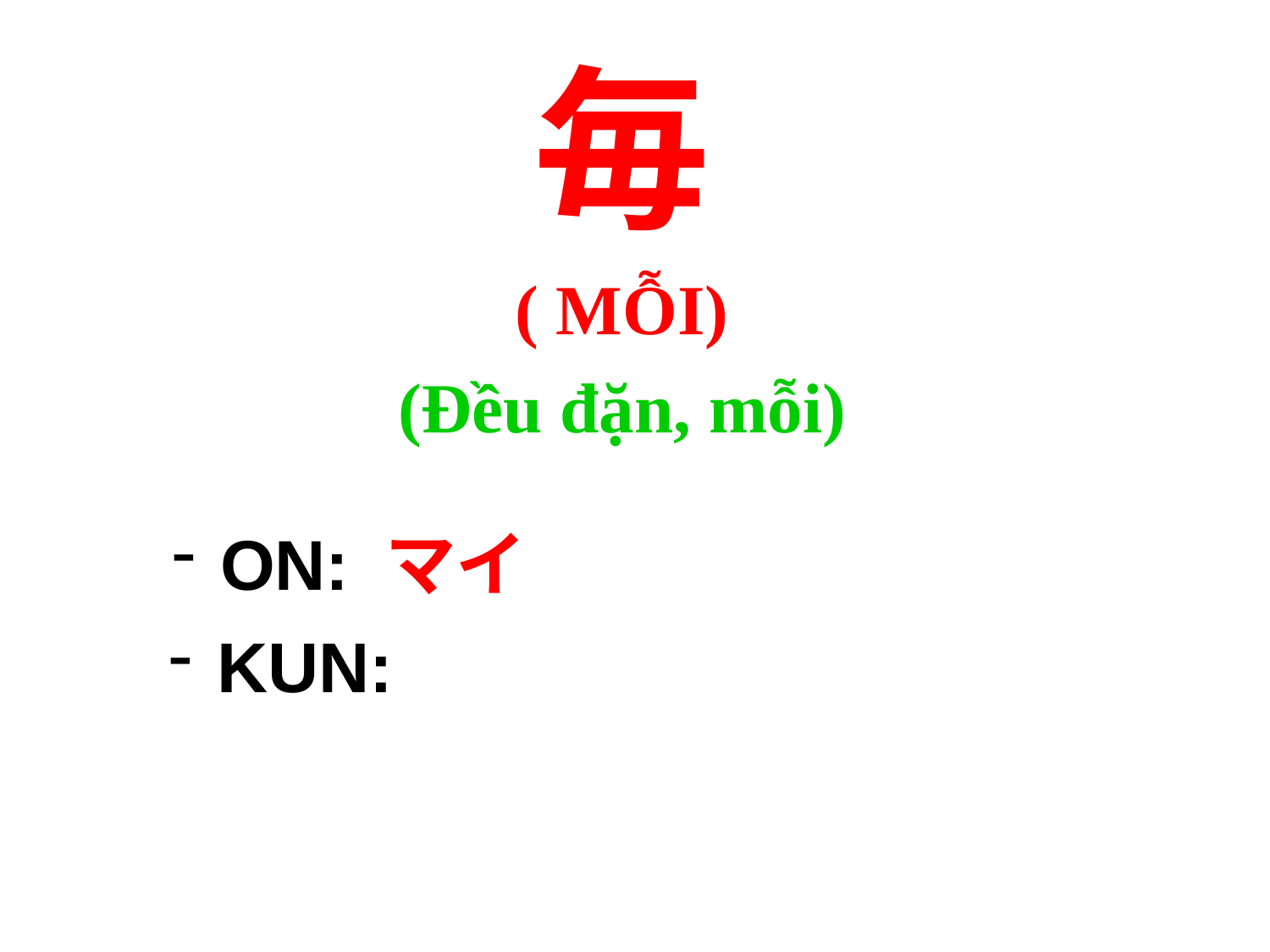

毎
( MỖI)
(Đều đặn, mỗi)
ON: マイ

KUN: